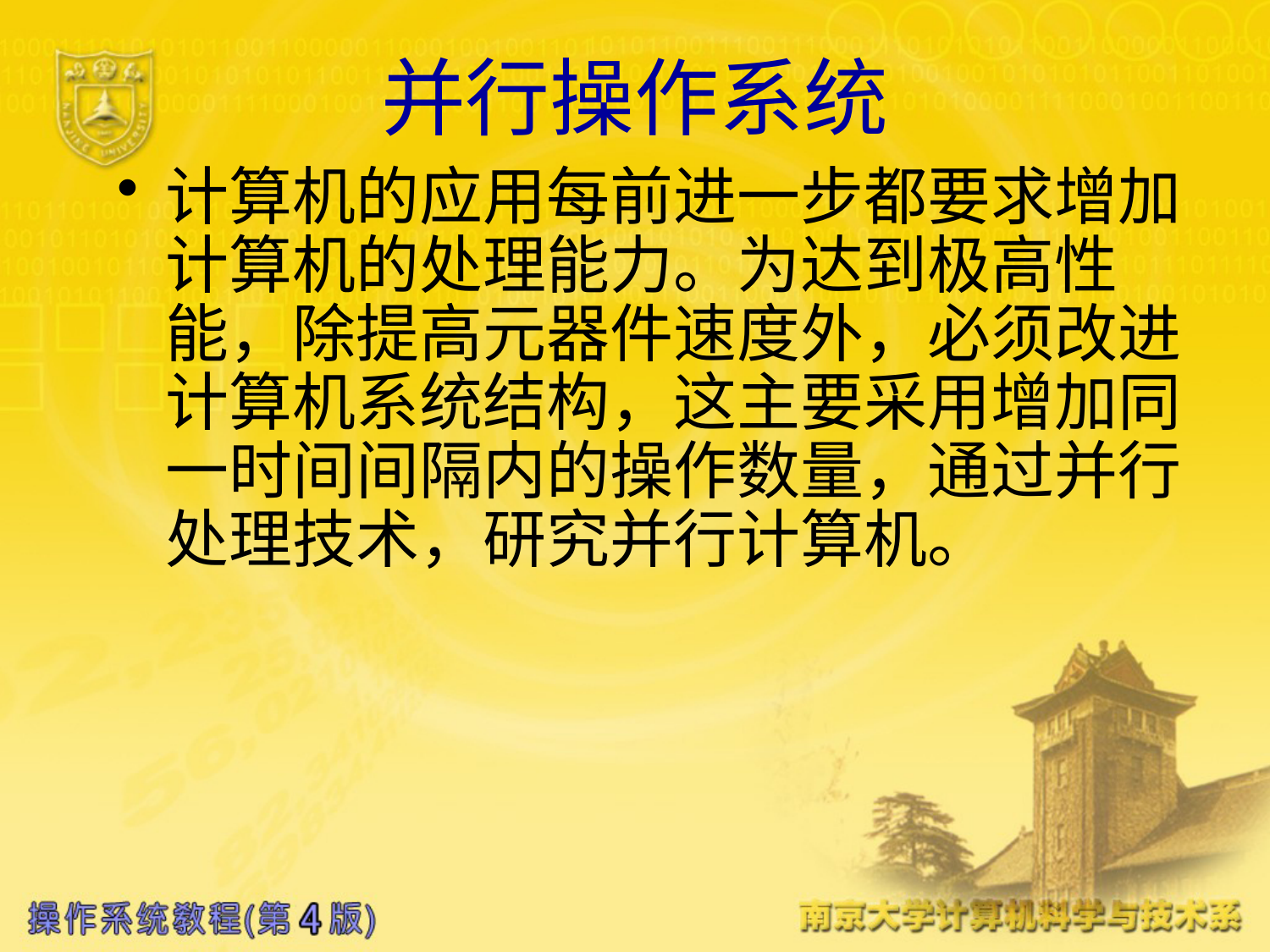

# 并行操作系统
计算机的应用每前进一步都要求增加计算机的处理能力。为达到极高性能，除提高元器件速度外，必须改进计算机系统结构，这主要采用增加同一时间间隔内的操作数量，通过并行处理技术，研究并行计算机。